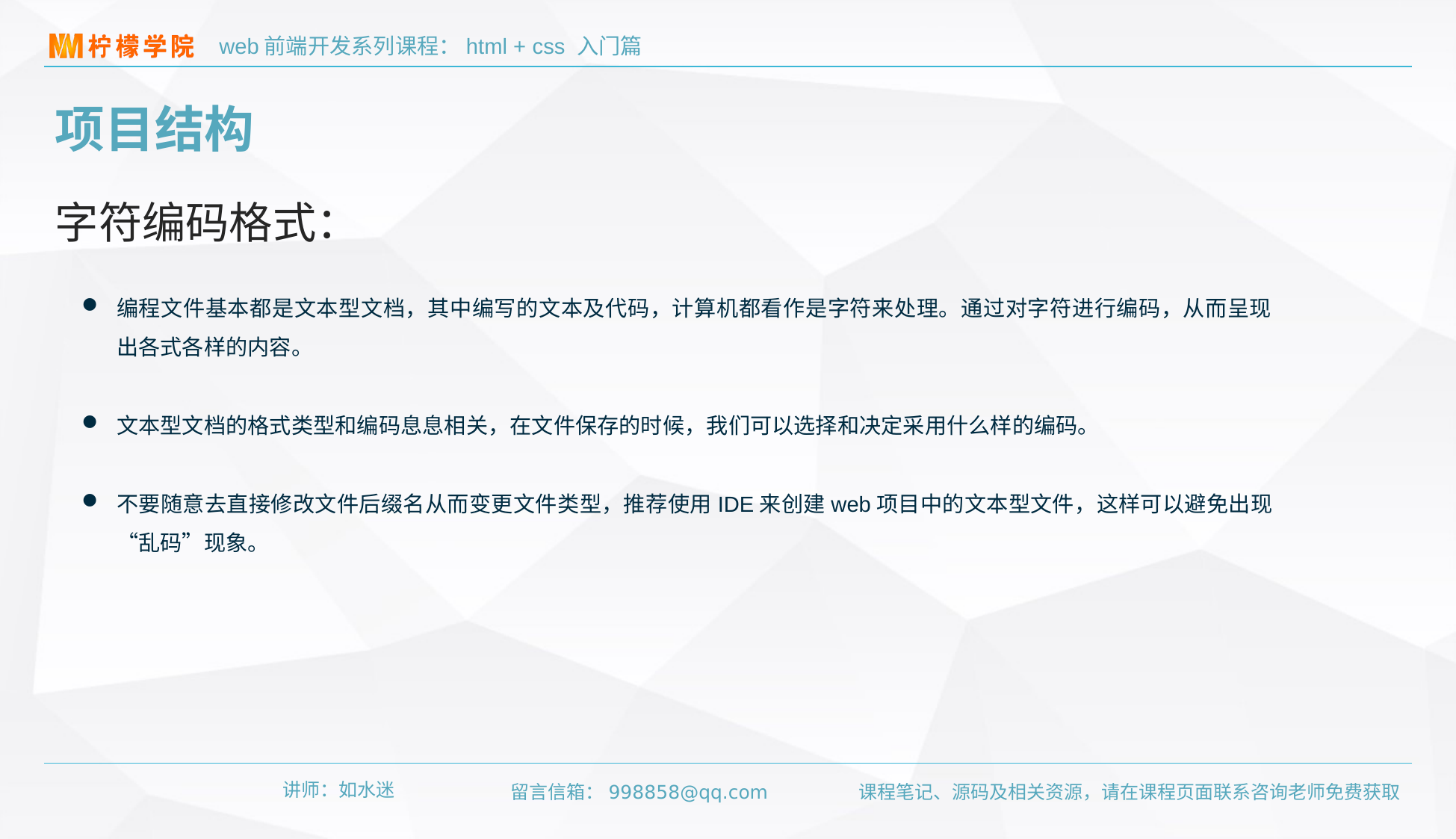

项目结构
字符编码格式：
编程文件基本都是文本型文档，其中编写的文本及代码，计算机都看作是字符来处理。通过对字符进行编码，从而呈现出各式各样的内容。

文本型文档的格式类型和编码息息相关，在文件保存的时候，我们可以选择和决定采用什么样的编码。

不要随意去直接修改文件后缀名从而变更文件类型，推荐使用IDE来创建web项目中的文本型文件，这样可以避免出现“乱码”现象。